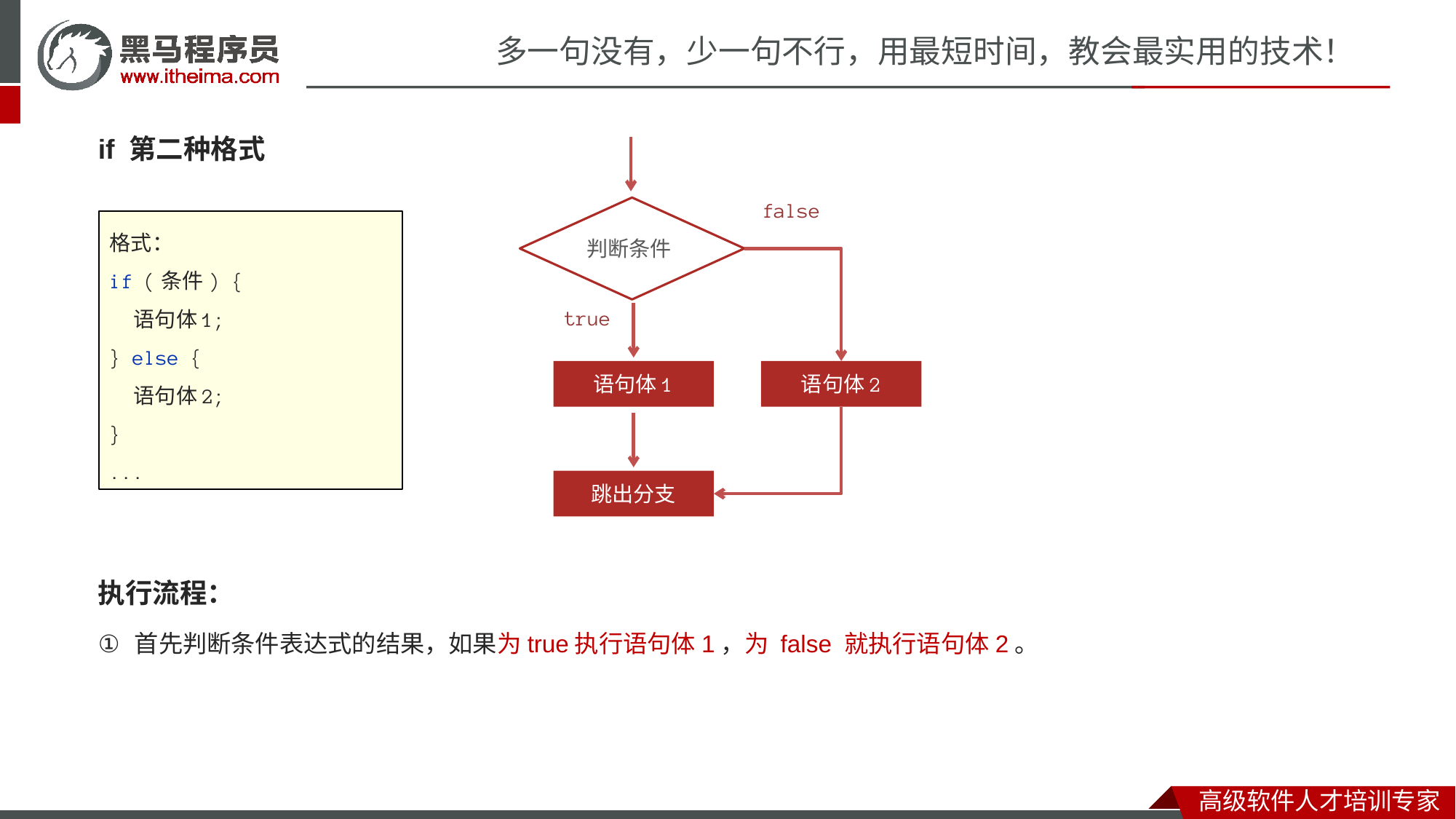

if 第二种格式
false
判断条件
格式：
if (条件) {
    语句体1;
} else {
    语句体2;
}
...
true
语句体1
语句体2
跳出分支
执行流程：
首先判断条件表达式的结果，如果为true执行语句体1，为 false 就执行语句体2。